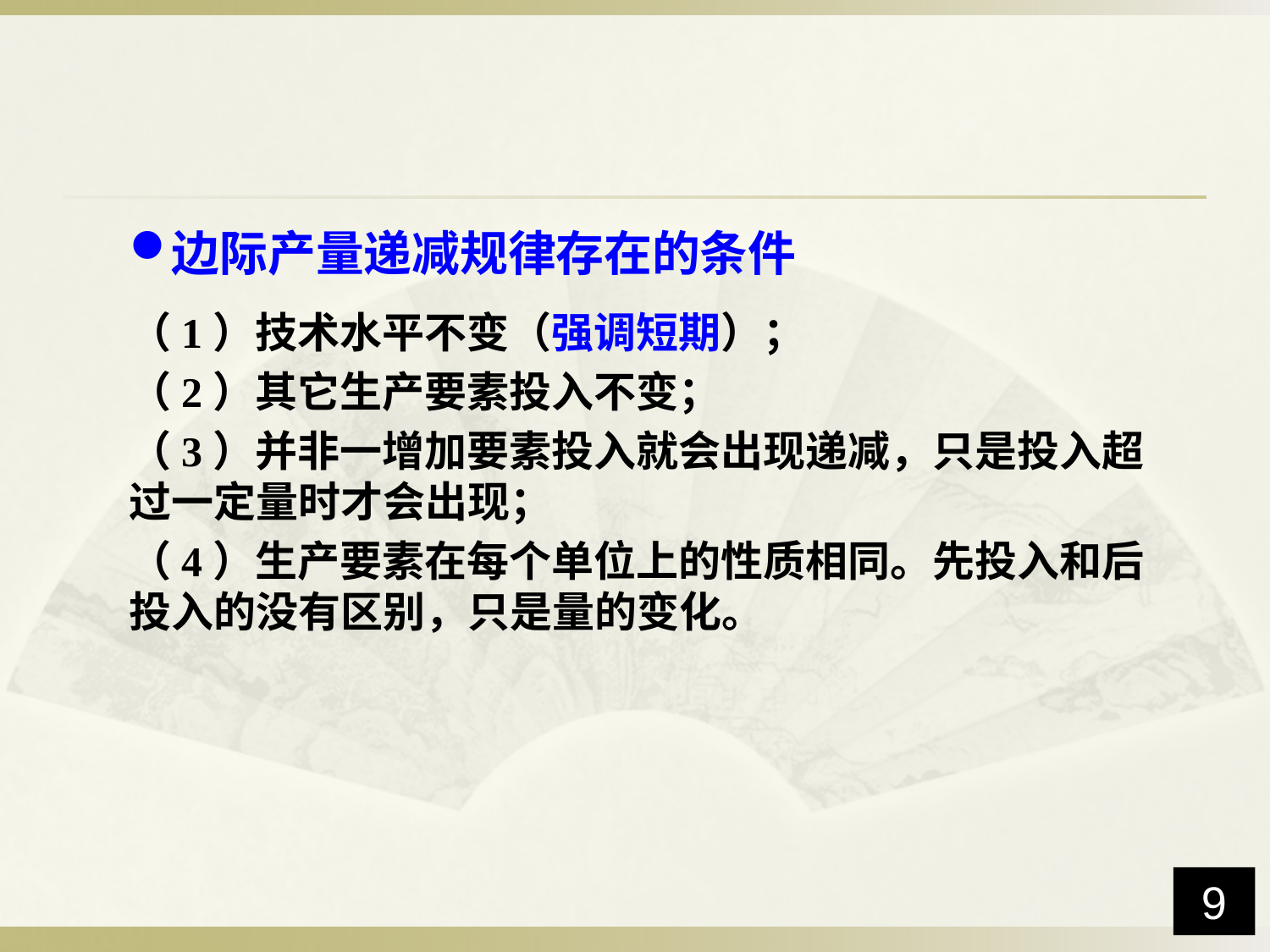

# 边际产量递减规律存在的条件
（1）技术水平不变（强调短期）；
（2）其它生产要素投入不变；
（3）并非一增加要素投入就会出现递减，只是投入超过一定量时才会出现；
（4）生产要素在每个单位上的性质相同。先投入和后投入的没有区别，只是量的变化。
9